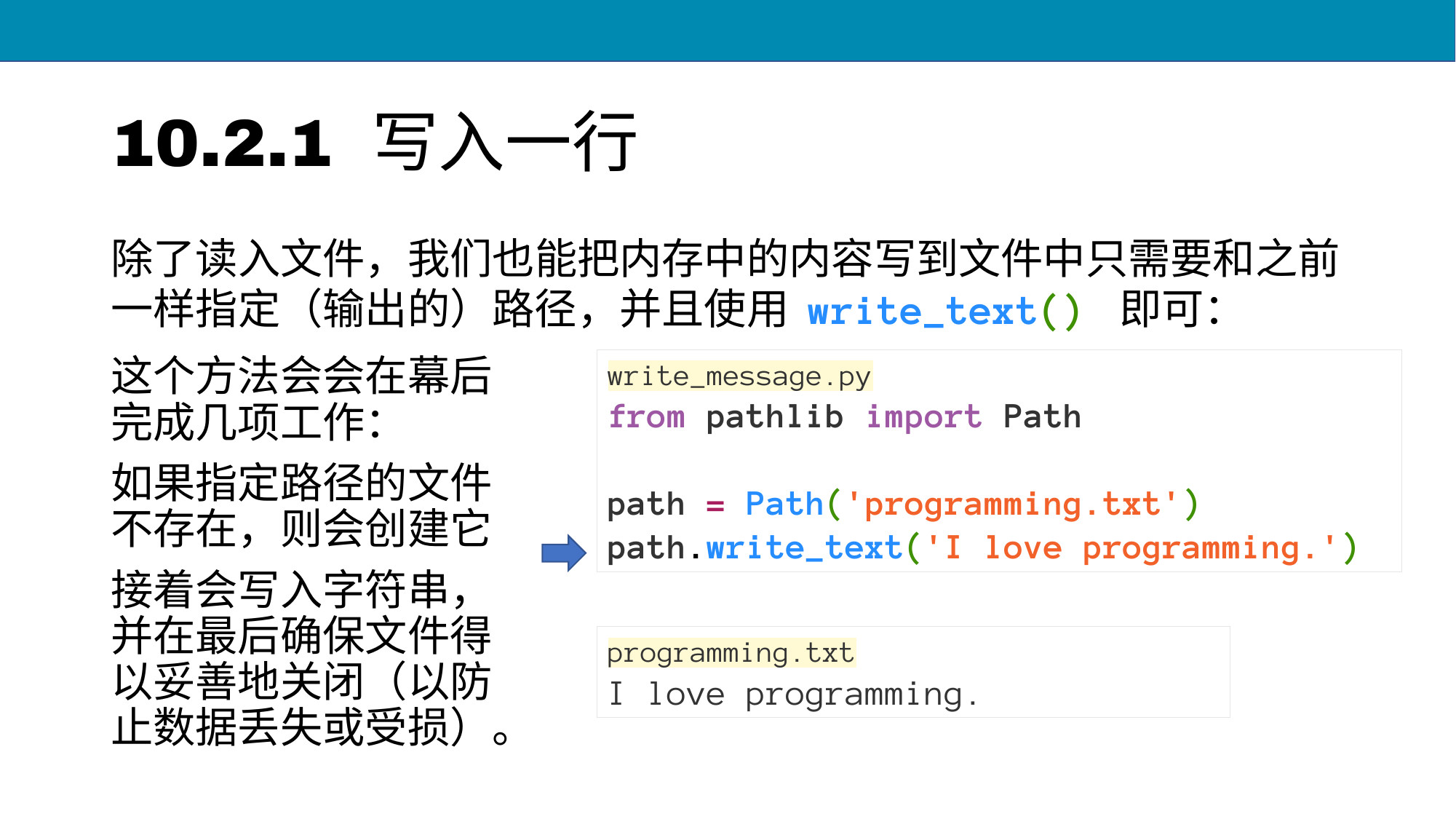

# 10.2.1 写入一行
除了读入文件，我们也能把内存中的内容写到文件中只需要和之前一样指定（输出的）路径，并且使用 write_text() 即可：

这个方法会会在幕后完成几项工作：
如果指定路径的文件不存在，则会创建它
接着会写入字符串，并在最后确保文件得以妥善地关闭（以防止数据丢失或受损）。
write_message.py
from pathlib import Path
path = Path('programming.txt')
path.write_text('I love programming.')

programming.txt
I love programming.